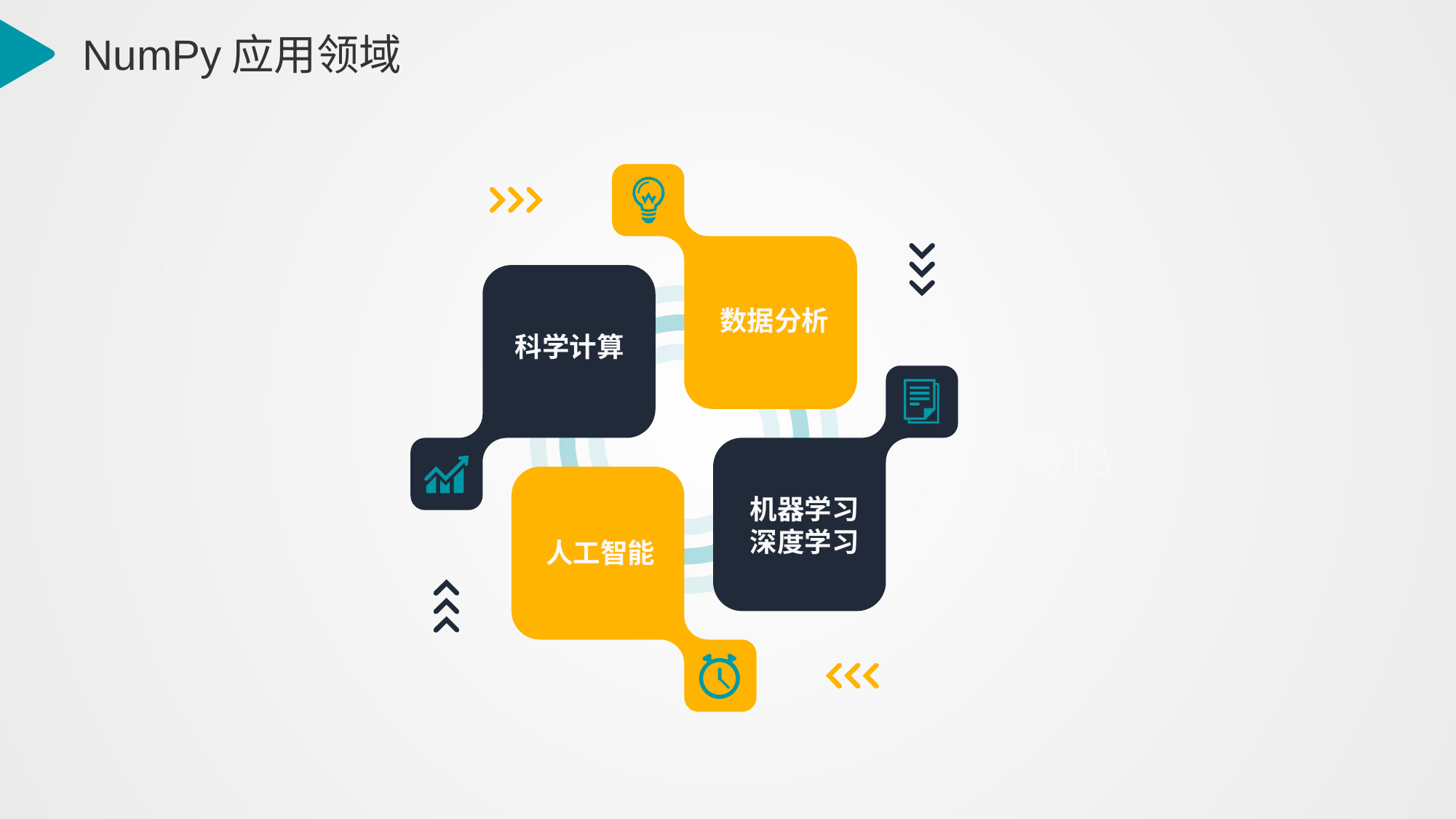

NumPy应用领域

数据分析
科学计算
特色
机器学习
深度学习
人工智能